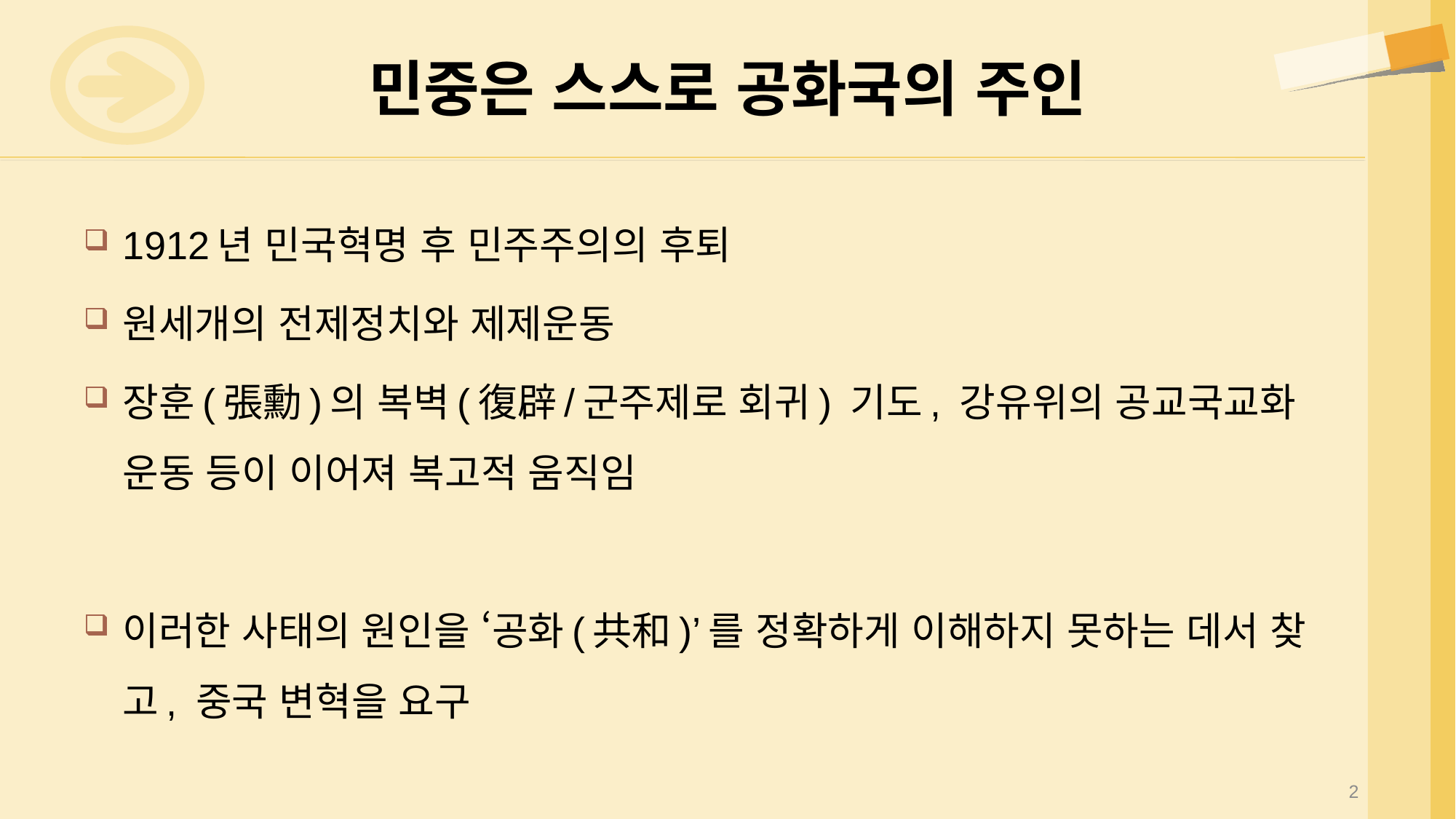

# 민중은 스스로 공화국의 주인
1912년 민국혁명 후 민주주의의 후퇴
원세개의 전제정치와 제제운동
장훈(張勳)의 복벽(復辟/군주제로 회귀) 기도, 강유위의 공교국교화 운동 등이 이어져 복고적 움직임

이러한 사태의 원인을 ‘공화(共和)’를 정확하게 이해하지 못하는 데서 찾고, 중국 변혁을 요구

2